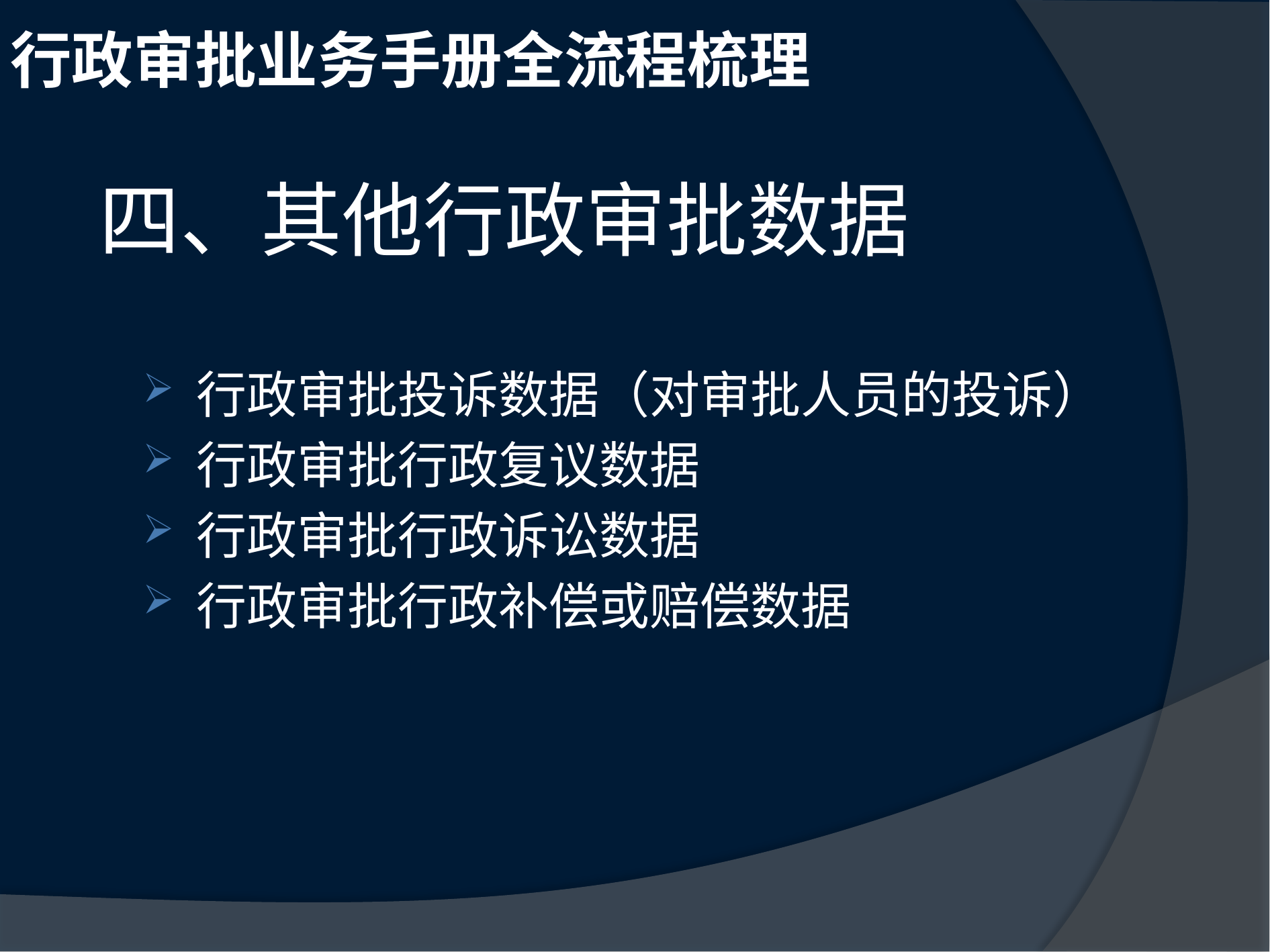

行政审批业务手册全流程梳理
# 四、其他行政审批数据
行政审批投诉数据（对审批人员的投诉）
行政审批行政复议数据
行政审批行政诉讼数据
行政审批行政补偿或赔偿数据